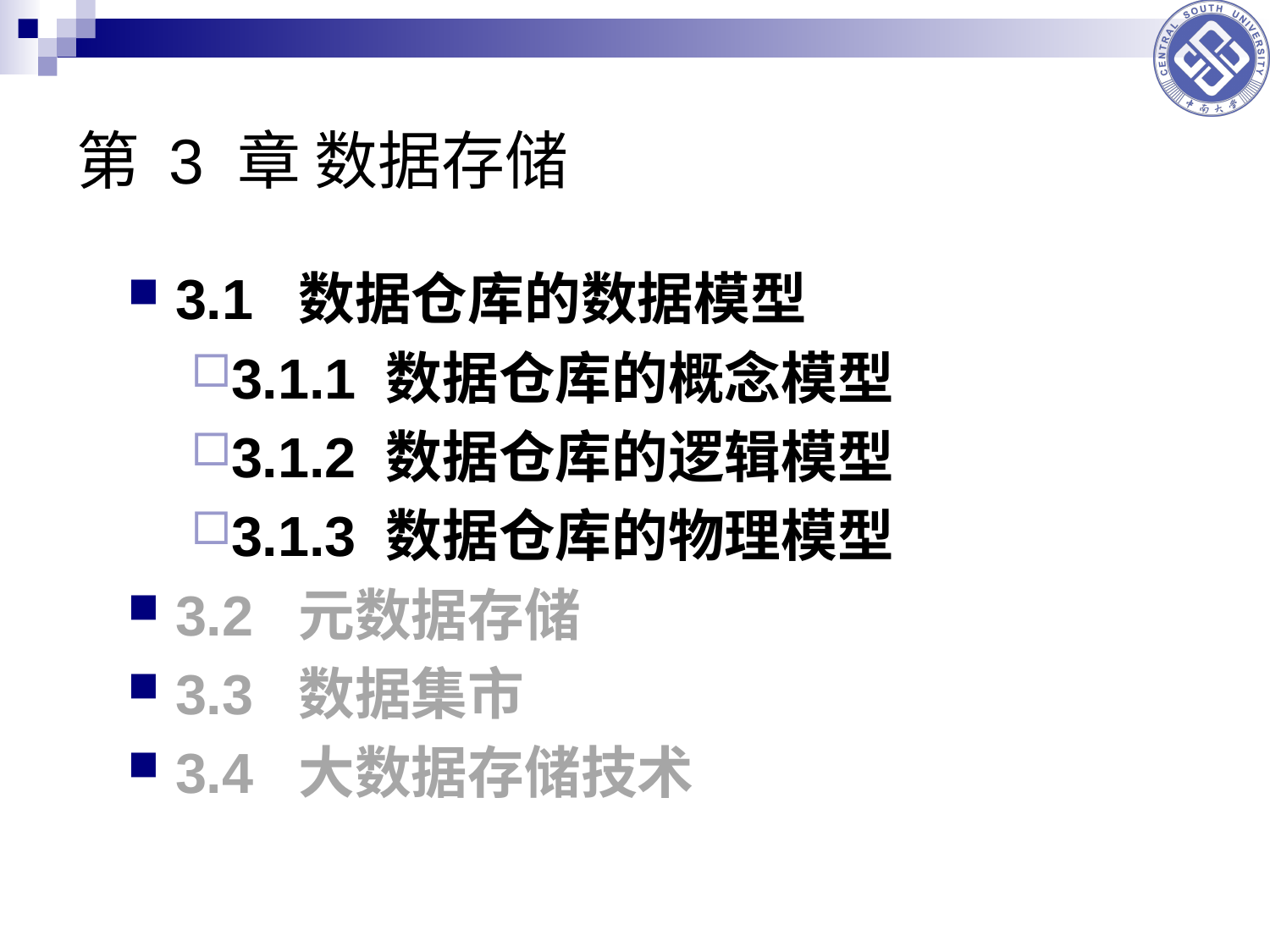

# 第 3 章 数据存储
3.1  数据仓库的数据模型
3.1.1 数据仓库的概念模型
3.1.2 数据仓库的逻辑模型
3.1.3 数据仓库的物理模型
3.2  元数据存储
3.3  数据集市
3.4  大数据存储技术